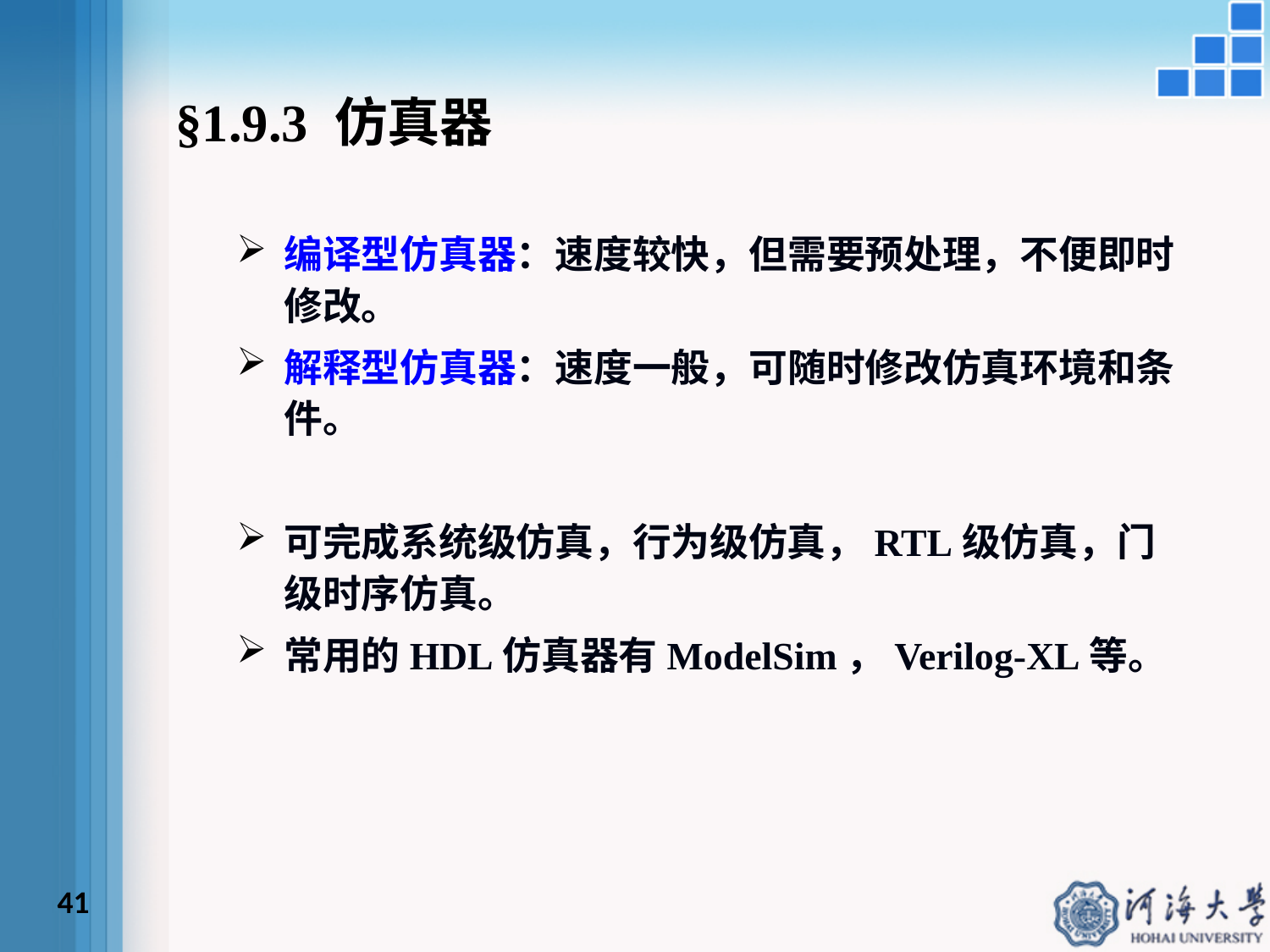

§1.9.3 仿真器
编译型仿真器：速度较快，但需要预处理，不便即时修改。
解释型仿真器：速度一般，可随时修改仿真环境和条件。

可完成系统级仿真，行为级仿真，RTL级仿真，门级时序仿真。
常用的HDL仿真器有ModelSim，Verilog-XL等。
41